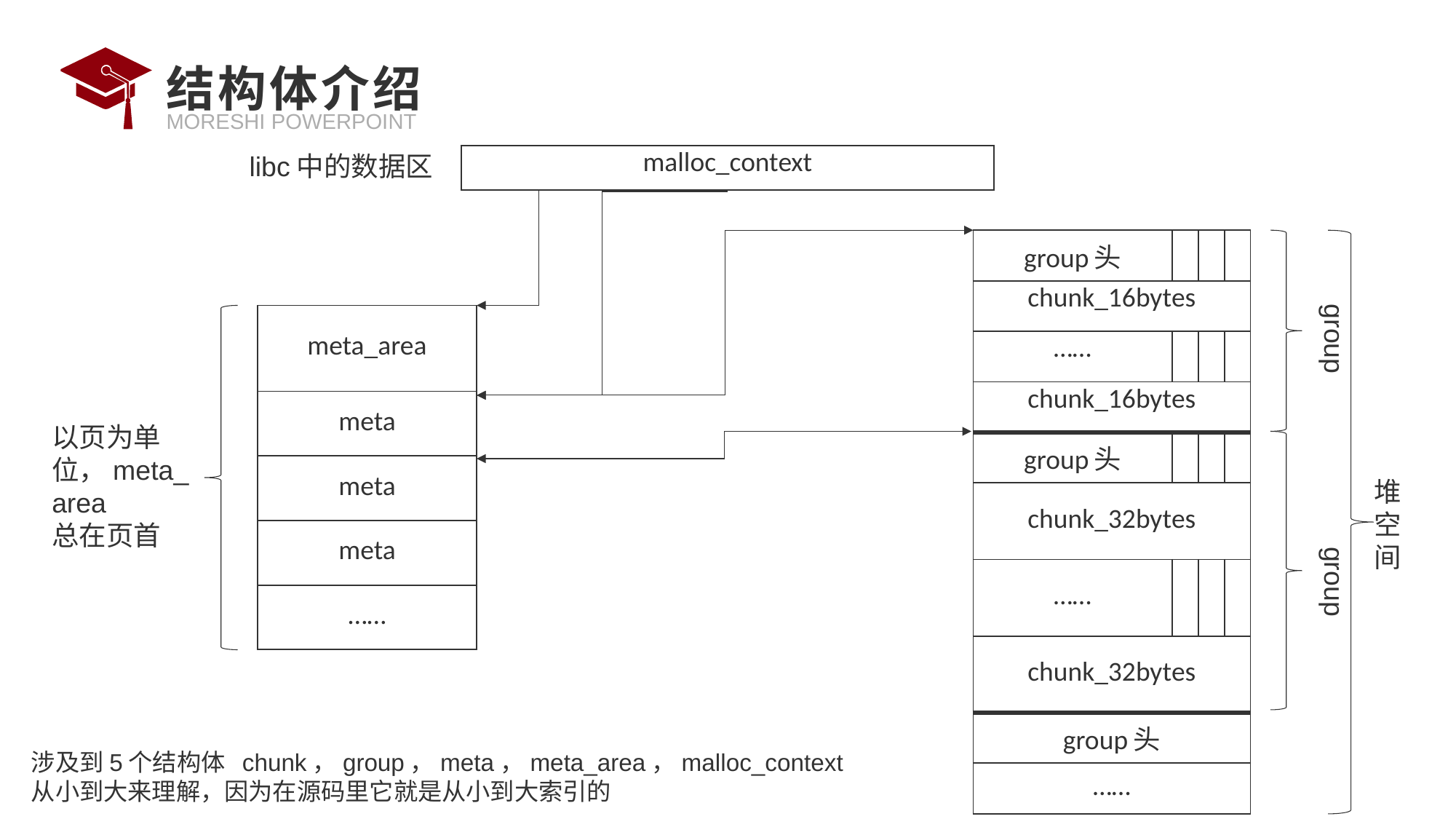

# 结构体介绍
libc中的数据区
| malloc\_context |
| --- |
| group头 |  |  |  |
| --- | --- | --- | --- |
| chunk\_16bytes |  |  |  |
| …… |  |  |  |
| chunk\_16bytes |  |  |  |
| group头 |  |  |  |
| chunk\_32bytes |  |  |  |
| …… |  |  |  |
| chunk\_32bytes |  |  |  |
| group头 |  |  |  |
| …… |  |  |  |

group

| meta\_area |
| --- |
| meta |
| meta |
| meta |
| …… |
以页为单位，meta_area
总在页首

堆空间
group
涉及到5个结构体  chunk，group，meta，meta_area，malloc_context
从小到大来理解，因为在源码里它就是从小到大索引的